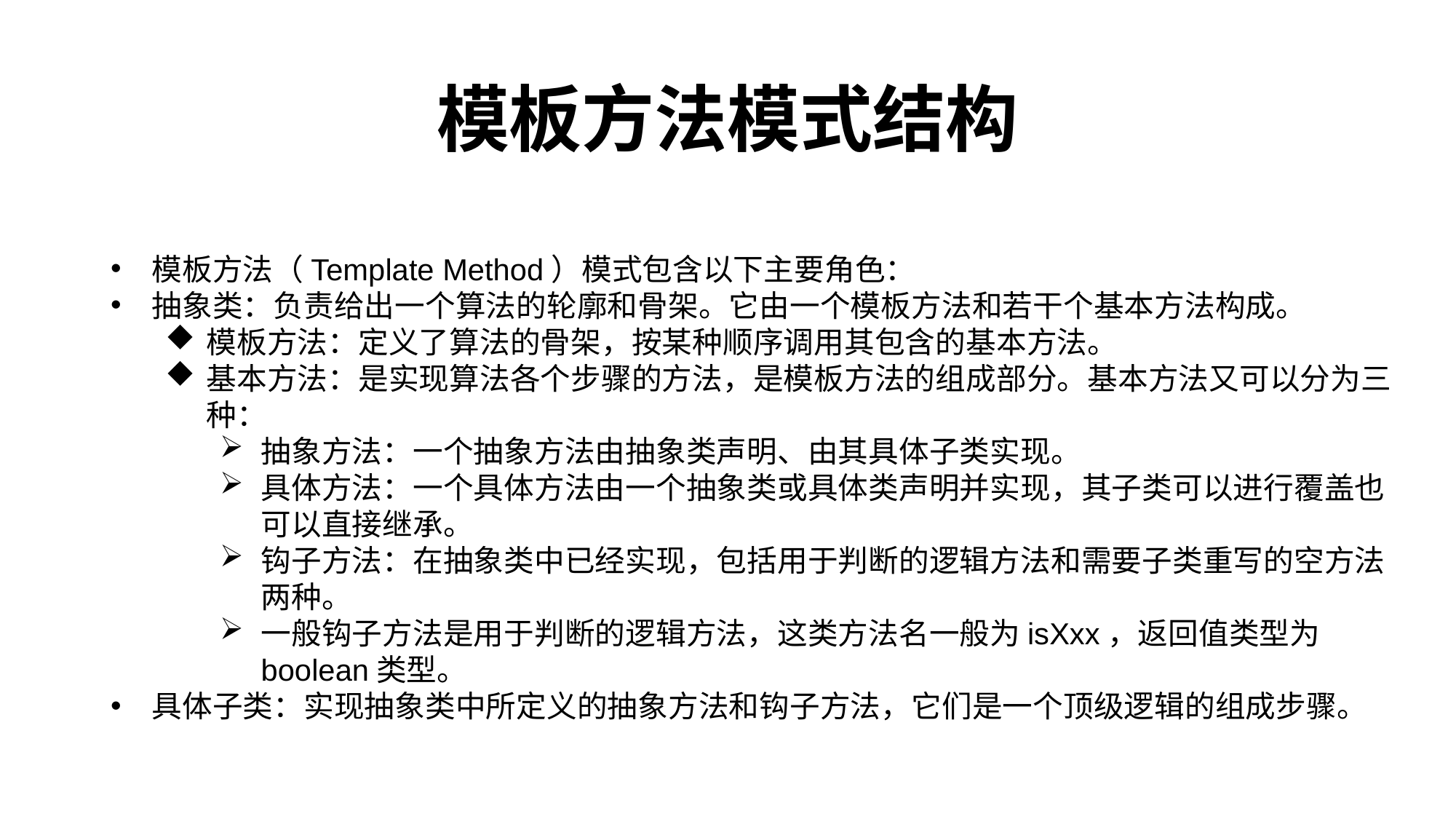

# 模板方法模式结构
模板方法（Template Method）模式包含以下主要角色：
抽象类：负责给出一个算法的轮廓和骨架。它由一个模板方法和若干个基本方法构成。
模板方法：定义了算法的骨架，按某种顺序调用其包含的基本方法。
基本方法：是实现算法各个步骤的方法，是模板方法的组成部分。基本方法又可以分为三种：
抽象方法：一个抽象方法由抽象类声明、由其具体子类实现。
具体方法：一个具体方法由一个抽象类或具体类声明并实现，其子类可以进行覆盖也可以直接继承。
钩子方法：在抽象类中已经实现，包括用于判断的逻辑方法和需要子类重写的空方法两种。
一般钩子方法是用于判断的逻辑方法，这类方法名一般为isXxx，返回值类型为boolean类型。
具体子类：实现抽象类中所定义的抽象方法和钩子方法，它们是一个顶级逻辑的组成步骤。